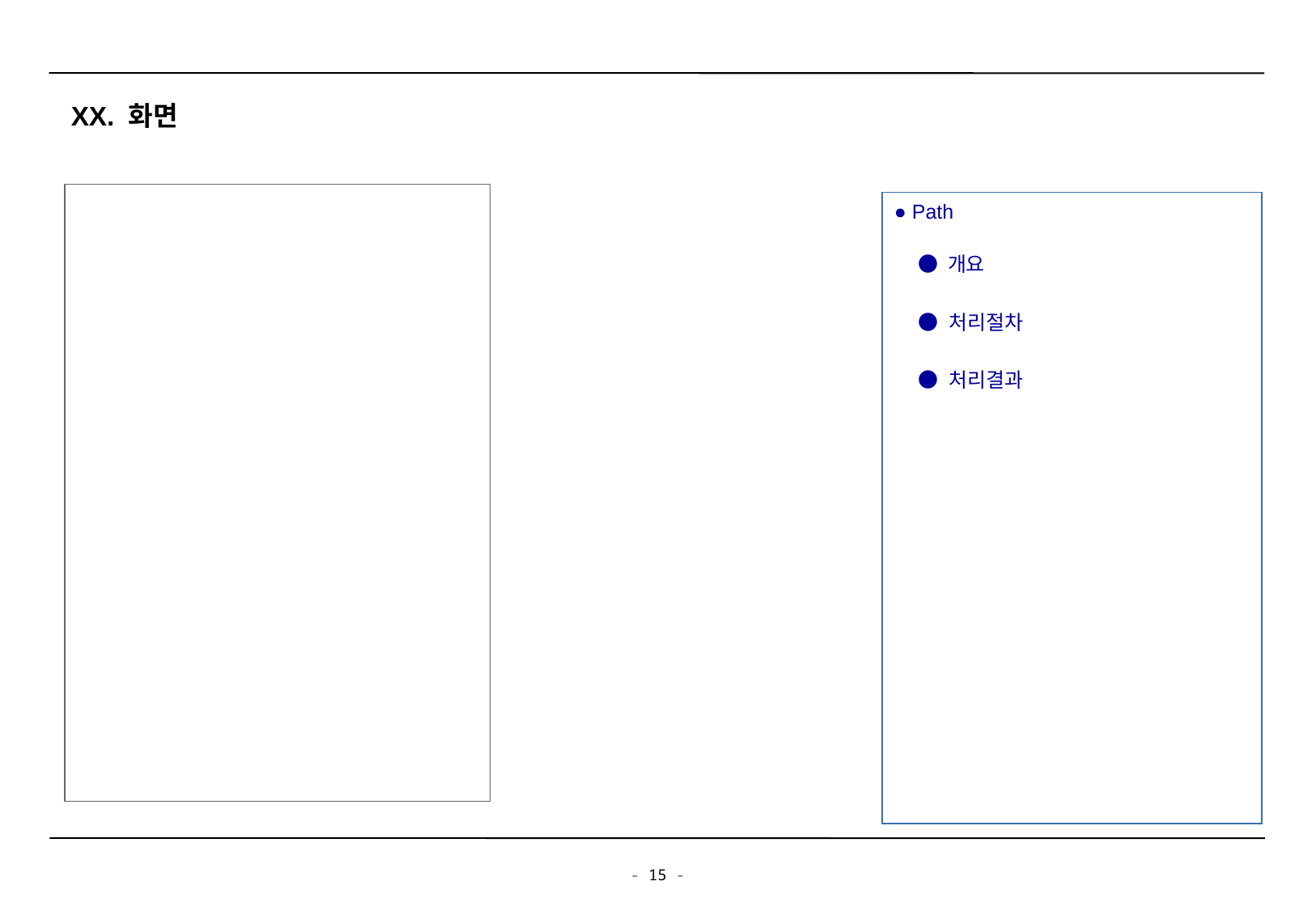

XX. 화면

● Path

● 개요

● 처리절차

● 처리결과